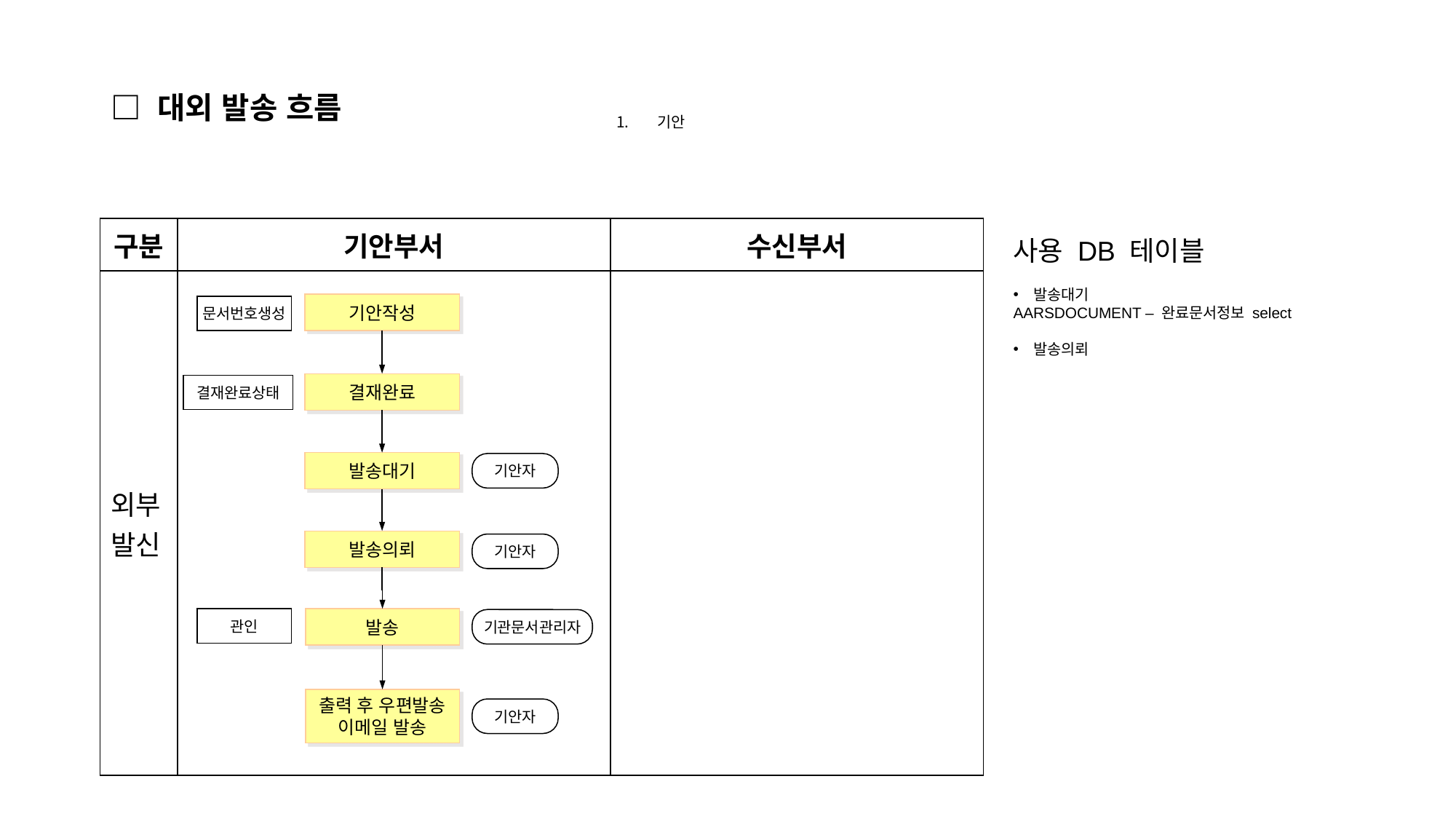

기안
# □ 대외 발송 흐름
| 구분 | 기안부서 | 수신부서 |
| --- | --- | --- |
| 외부 발신 |  |  |
사용 DB 테이블

발송대기
AARSDOCUMENT – 완료문서정보 select

발송의뢰

기안작성
문서번호생성
결재완료
결재완료상태
발송대기
기안자
발송의뢰
기안자
관인
발송
기관문서관리자
출력 후 우편발송
이메일 발송
기안자